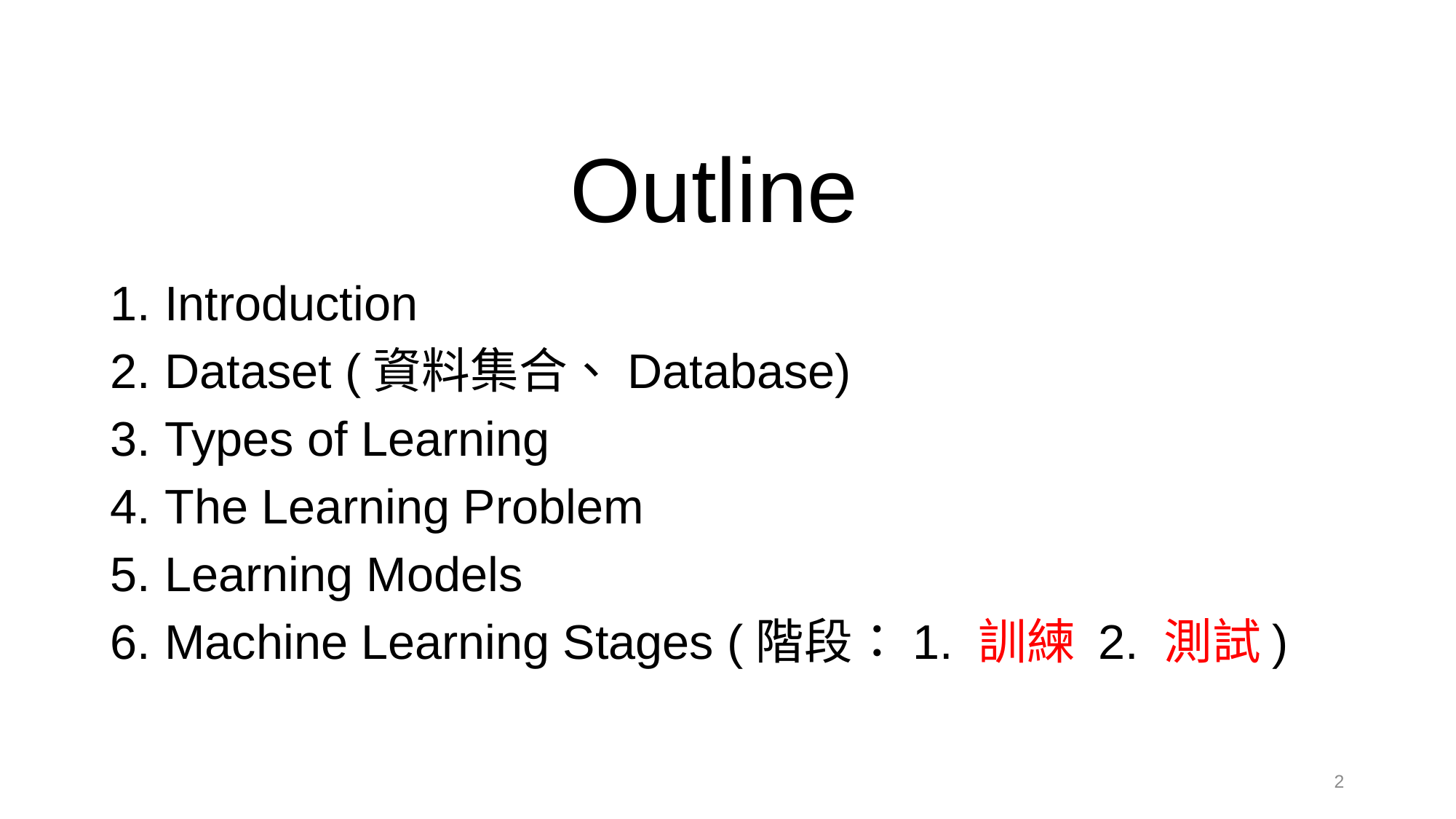

# Outline
Introduction
Dataset (資料集合、Database)
Types of Learning
The Learning Problem
Learning Models
Machine Learning Stages (階段：1. 訓練 2. 測試)

2